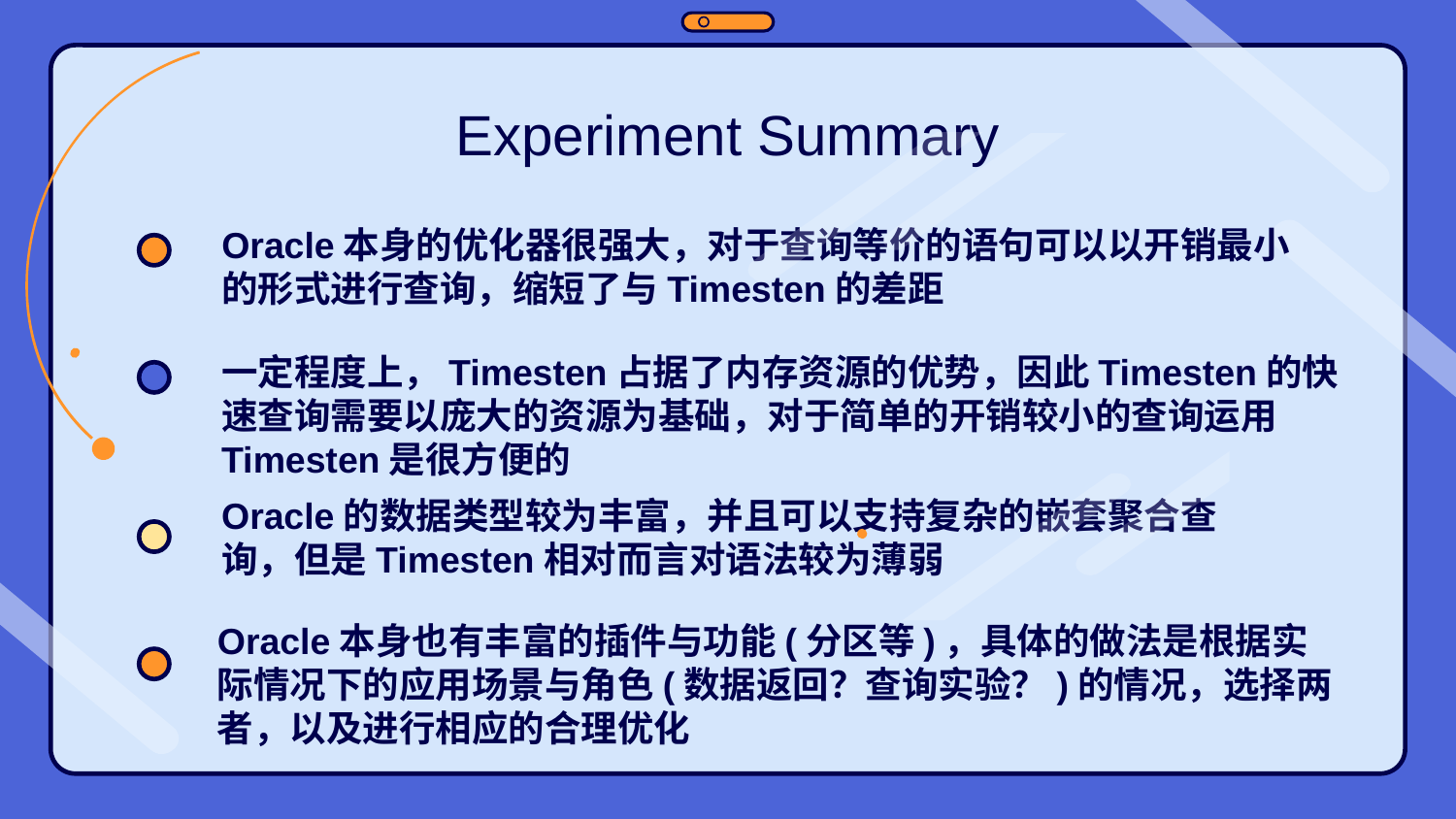

# Experiment Summary

Oracle本身的优化器很强大，对于查询等价的语句可以以开销最小的形式进行查询，缩短了与Timesten的差距

一定程度上，Timesten占据了内存资源的优势，因此Timesten的快速查询需要以庞大的资源为基础，对于简单的开销较小的查询运用Timesten是很方便的

Oracle的数据类型较为丰富，并且可以支持复杂的嵌套聚合查询，但是Timesten相对而言对语法较为薄弱

Oracle本身也有丰富的插件与功能(分区等)，具体的做法是根据实际情况下的应用场景与角色(数据返回？查询实验？)的情况，选择两者，以及进行相应的合理优化